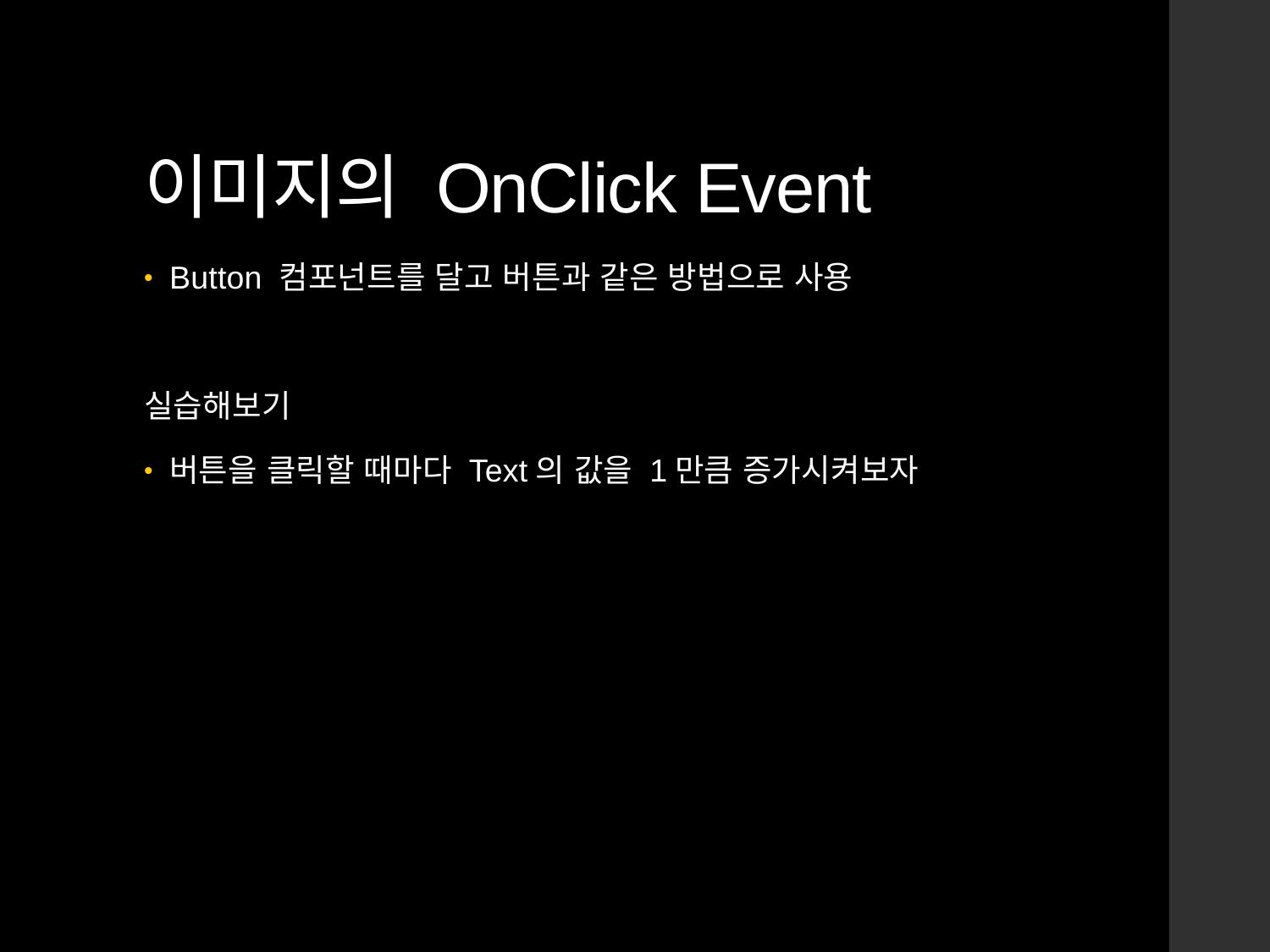

# 이미지의 OnClick Event
Button 컴포넌트를 달고 버튼과 같은 방법으로 사용

실습해보기
버튼을 클릭할 때마다 Text의 값을 1만큼 증가시켜보자